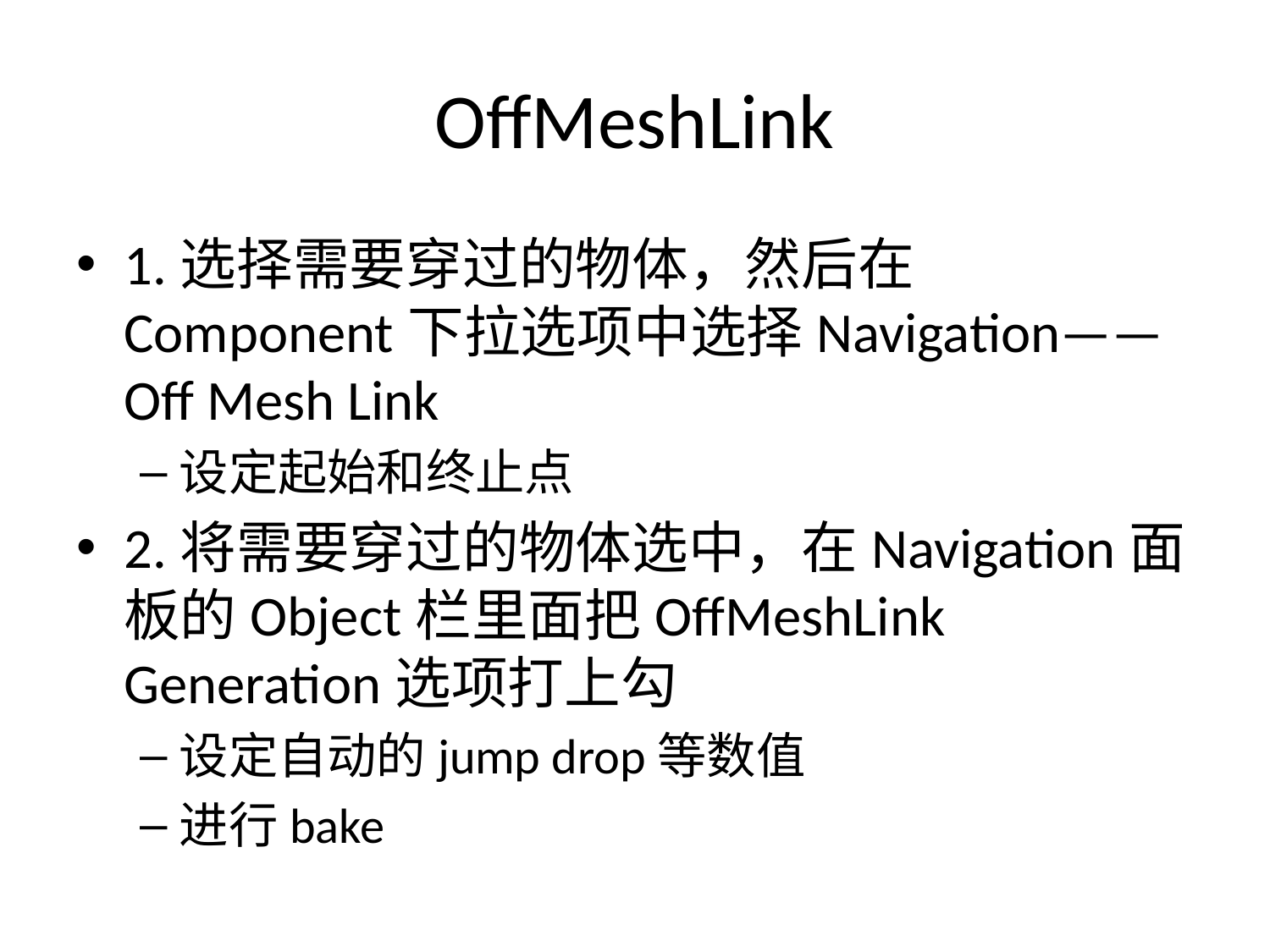

# OffMeshLink
1.选择需要穿过的物体，然后在Component下拉选项中选择Navigation——Off Mesh Link
设定起始和终止点
2.将需要穿过的物体选中，在Navigation面板的Object栏里面把OffMeshLink Generation选项打上勾
设定自动的jump drop等数值
进行bake